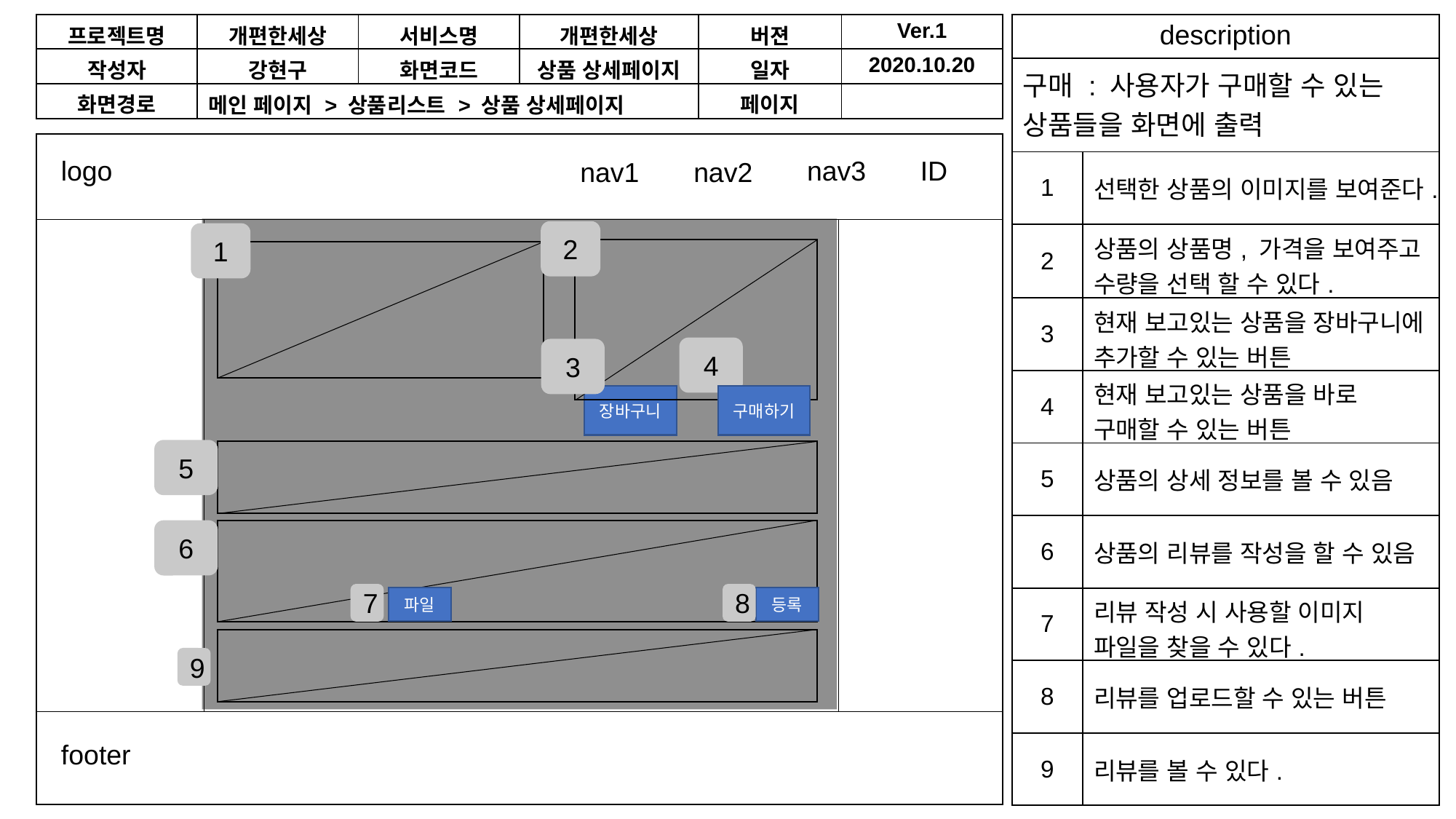

| 프로젝트명 | 개편한세상 | 서비스명 | 개편한세상 | 버젼 | Ver.1 |
| --- | --- | --- | --- | --- | --- |
| 작성자 | 강현구 | 화면코드 | 상품 상세페이지 | 일자 | 2020.10.20 |
| 화면경로 | 메인 페이지 > 상품리스트 > 상품 상세페이지 |  |  | 페이지 |  |
| description |  |
| --- | --- |
| 구매 : 사용자가 구매할 수 있는 상품들을 화면에 출력 |  |
| 1 | 선택한 상품의 이미지를 보여준다. |
| 2 | 상품의 상품명, 가격을 보여주고 수량을 선택 할 수 있다. |
| 3 | 현재 보고있는 상품을 장바구니에 추가할 수 있는 버튼 |
| 4 | 현재 보고있는 상품을 바로 구매할 수 있는 버튼 |
| 5 | 상품의 상세 정보를 볼 수 있음 |
| 6 | 상품의 리뷰를 작성을 할 수 있음 |
| 7 | 리뷰 작성 시 사용할 이미지 파일을 찾을 수 있다. |
| 8 | 리뷰를 업로드할 수 있는 버튼 |
| 9 | 리뷰를 볼 수 있다. |

logo
nav3
ID
nav1
nav2

2
1

4
3
장바구니
구매하기
5

6

7
8
파일
등록

9
footer